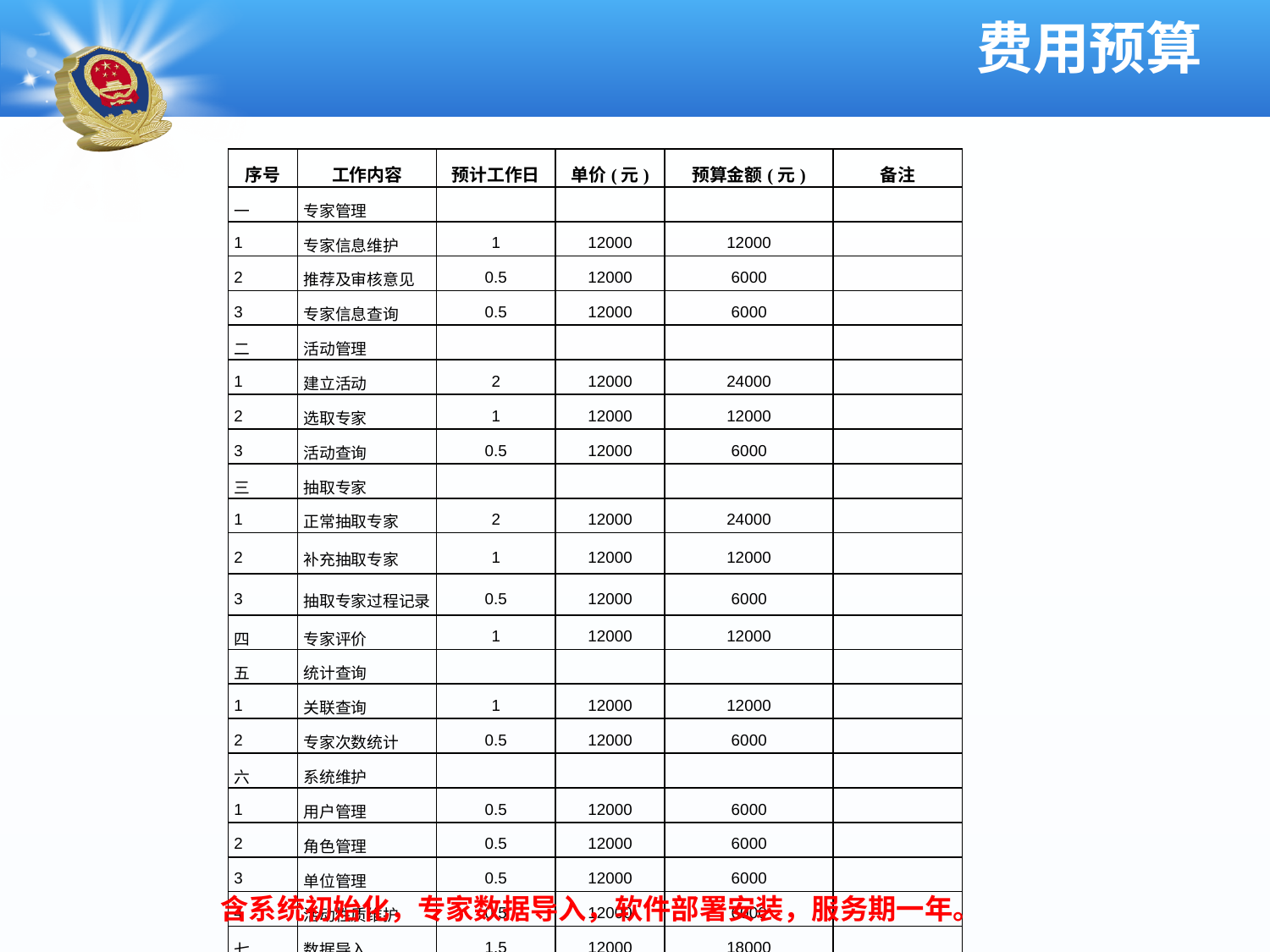

费用预算
| 序号 | 工作内容 | 预计工作日 | 单价(元) | 预算金额(元) | 备注 |
| --- | --- | --- | --- | --- | --- |
| 一 | 专家管理 |  |  |  |  |
| 1 | 专家信息维护 | 1 | 12000 | 12000 |  |
| 2 | 推荐及审核意见 | 0.5 | 12000 | 6000 |  |
| 3 | 专家信息查询 | 0.5 | 12000 | 6000 |  |
| 二 | 活动管理 |  |  |  |  |
| 1 | 建立活动 | 2 | 12000 | 24000 |  |
| 2 | 选取专家 | 1 | 12000 | 12000 |  |
| 3 | 活动查询 | 0.5 | 12000 | 6000 |  |
| 三 | 抽取专家 |  |  |  |  |
| 1 | 正常抽取专家 | 2 | 12000 | 24000 |  |
| 2 | 补充抽取专家 | 1 | 12000 | 12000 |  |
| 3 | 抽取专家过程记录 | 0.5 | 12000 | 6000 |  |
| 四 | 专家评价 | 1 | 12000 | 12000 |  |
| 五 | 统计查询 |  |  |  |  |
| 1 | 关联查询 | 1 | 12000 | 12000 |  |
| 2 | 专家次数统计 | 0.5 | 12000 | 6000 |  |
| 六 | 系统维护 |  |  |  |  |
| 1 | 用户管理 | 0.5 | 12000 | 6000 |  |
| 2 | 角色管理 | 0.5 | 12000 | 6000 |  |
| 3 | 单位管理 | 0.5 | 12000 | 6000 |  |
| 4 | 活动性质维护 | 0.5 | 12000 | 6000 |  |
| 七 | 数据导入 | 1.5 | 12000 | 18000 |  |
|  | 合计 |  |  | 180000 |  |
含系统初始化，专家数据导入，软件部署安装，服务期一年。